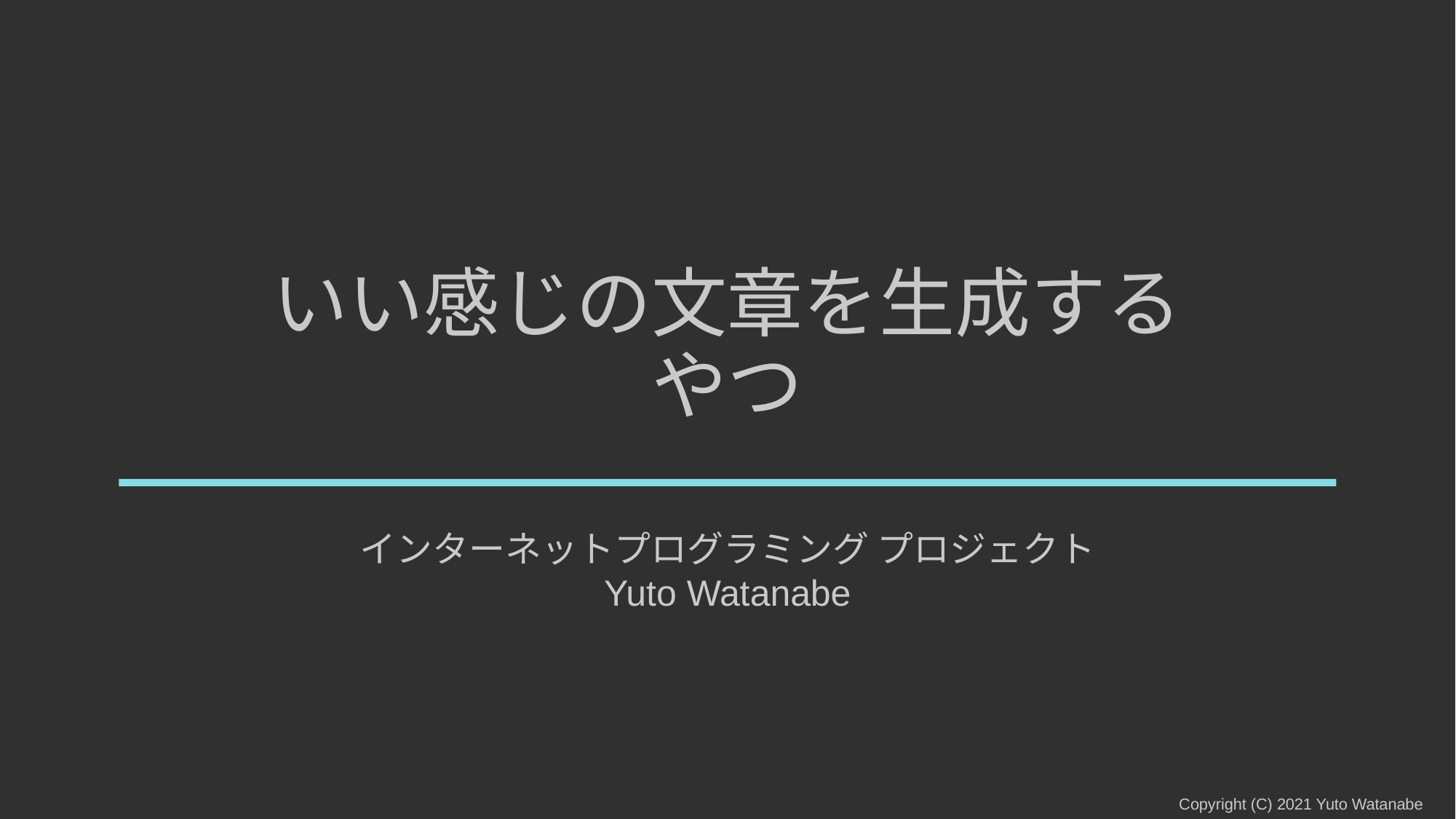

# いい感じの文章を生成する やつ
インターネットプログラミング プロジェクト
Yuto Watanabe